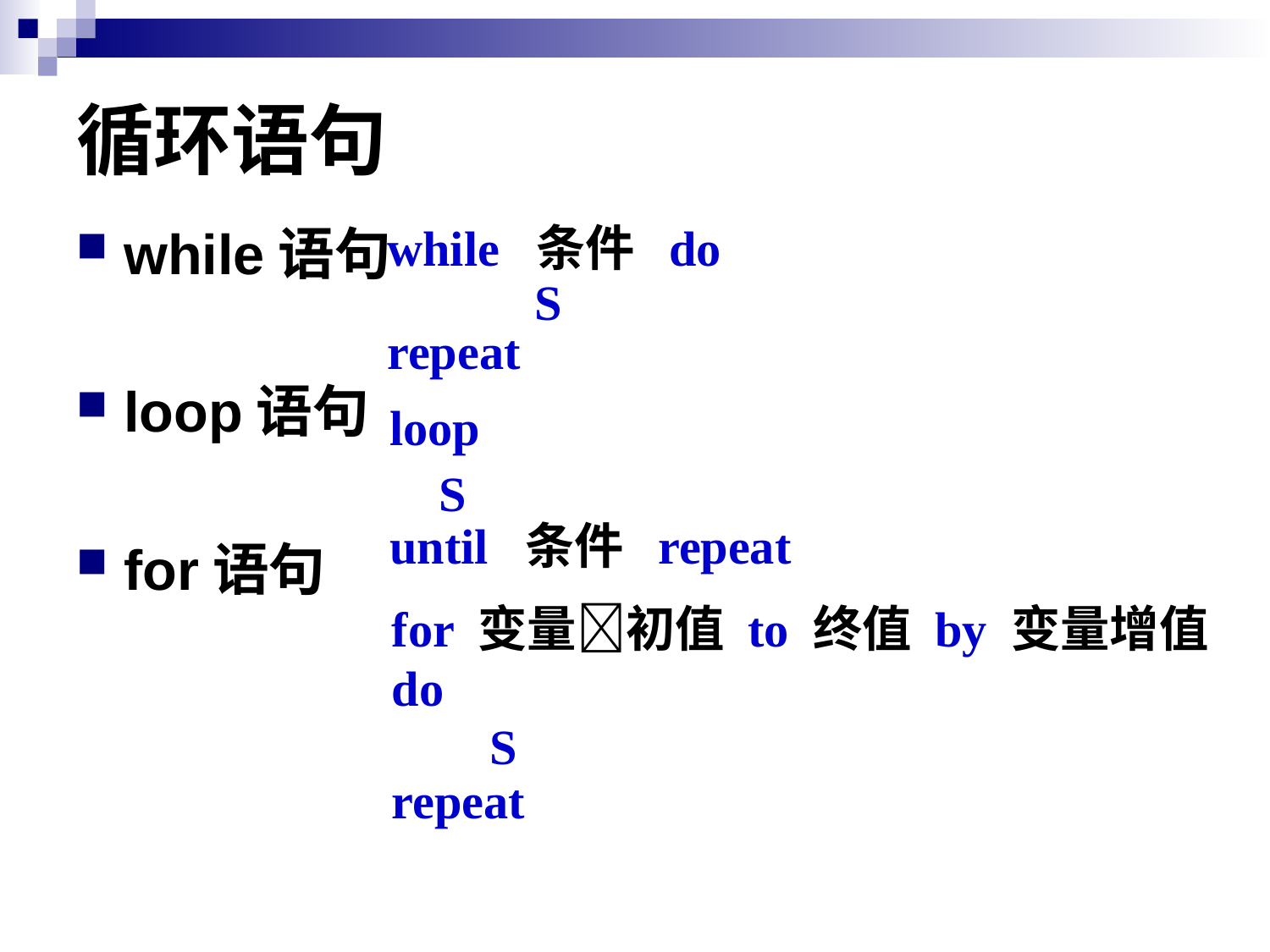

# 循环语句
while语句

loop语句

for语句
while  条件  do
            S
repeat
loop
    S
until  条件  repeat
for 变量←初值 to 终值 by 变量增值 do
        S
repeat